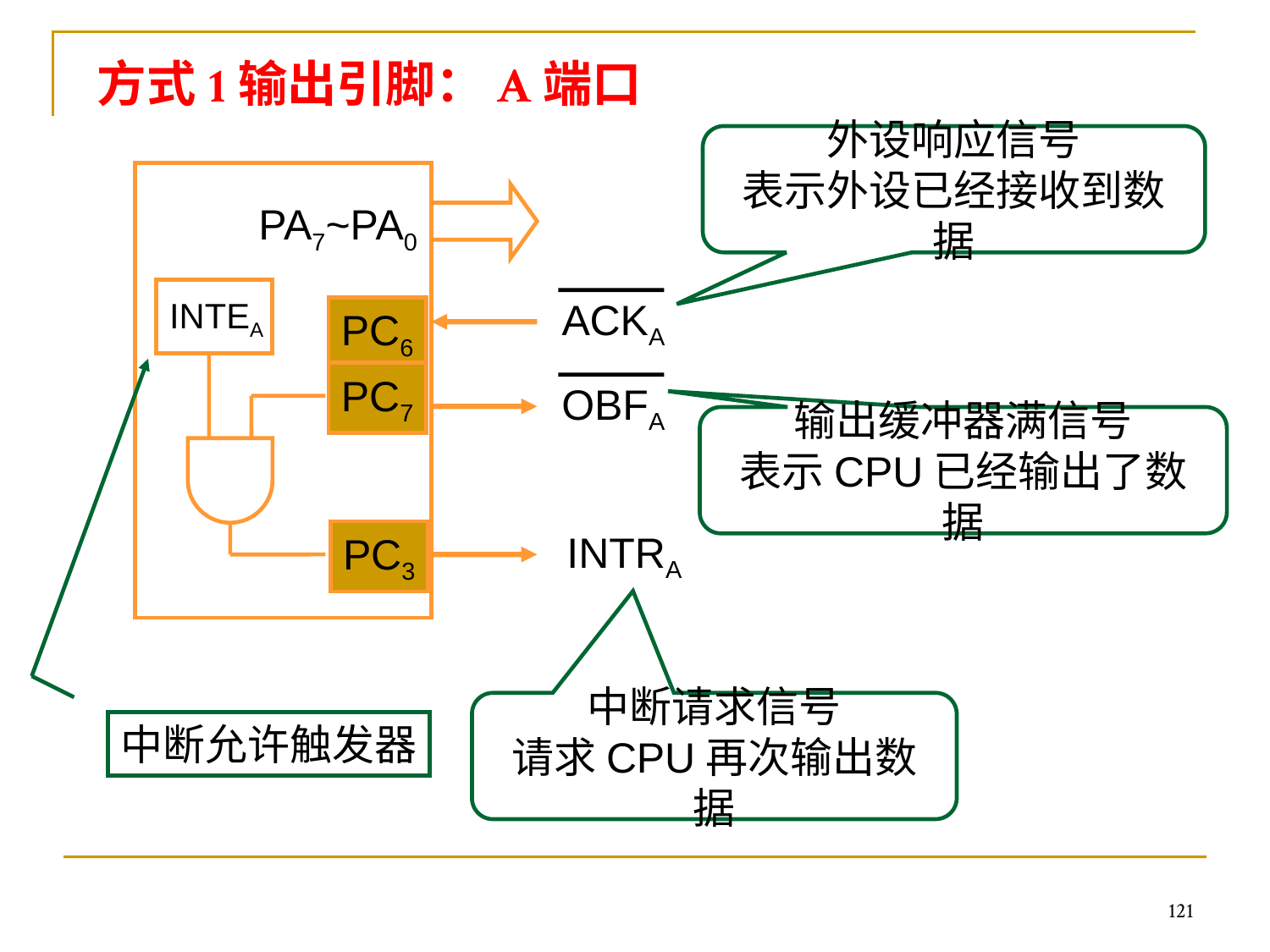

方式1输出引脚：A端口
外设响应信号
表示外设已经接收到数据

PA7~PA0

INTEA
ACKA

PC6

中断允许触发器
PC7
OBFA

输出缓冲器满信号
表示CPU已经输出了数据

PC3
INTRA

中断请求信号
请求CPU再次输出数据
121